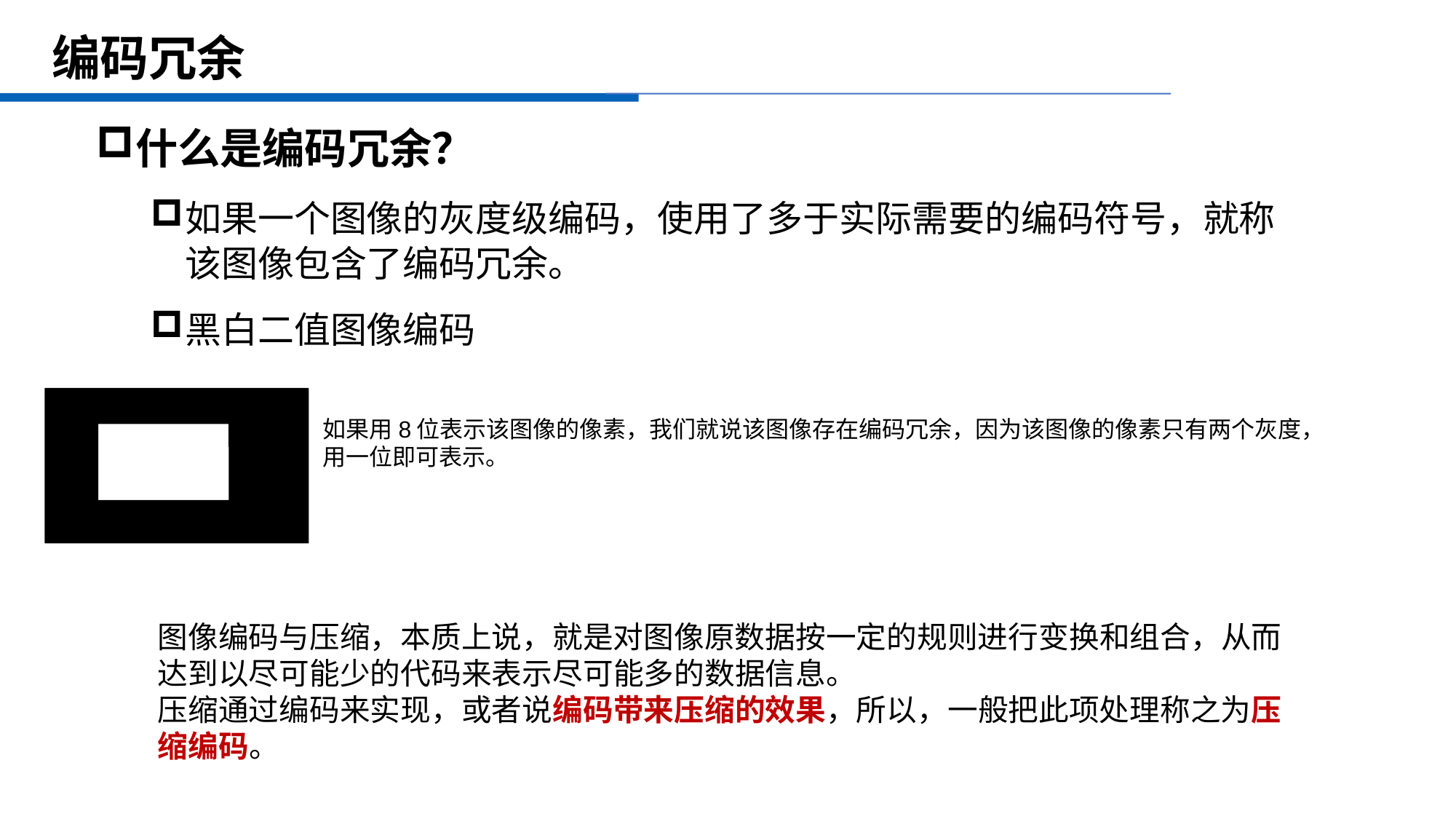

# 编码冗余
什么是编码冗余？
如果一个图像的灰度级编码，使用了多于实际需要的编码符号，就称该图像包含了编码冗余。
黑白二值图像编码

如果用8位表示该图像的像素，我们就说该图像存在编码冗余，因为该图像的像素只有两个灰度，用一位即可表示。

图像编码与压缩，本质上说，就是对图像原数据按一定的规则进行变换和组合，从而达到以尽可能少的代码来表示尽可能多的数据信息。
压缩通过编码来实现，或者说编码带来压缩的效果，所以，一般把此项处理称之为压缩编码。